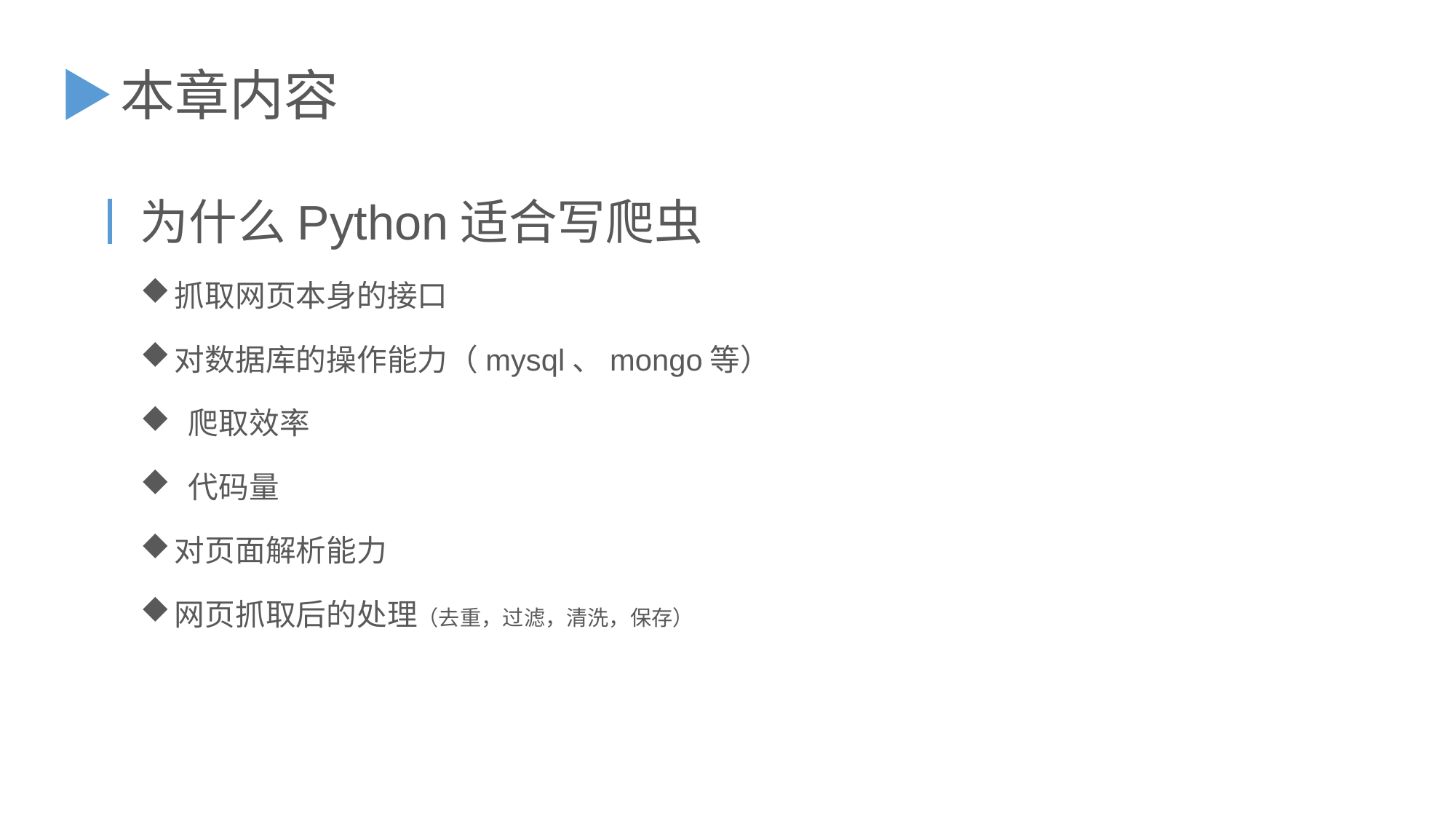

本章内容

为什么Python适合写爬虫
抓取网页本身的接口
对数据库的操作能力（mysql、mongo等）
 爬取效率
 代码量
对页面解析能力
网页抓取后的处理（去重，过滤，清洗，保存）